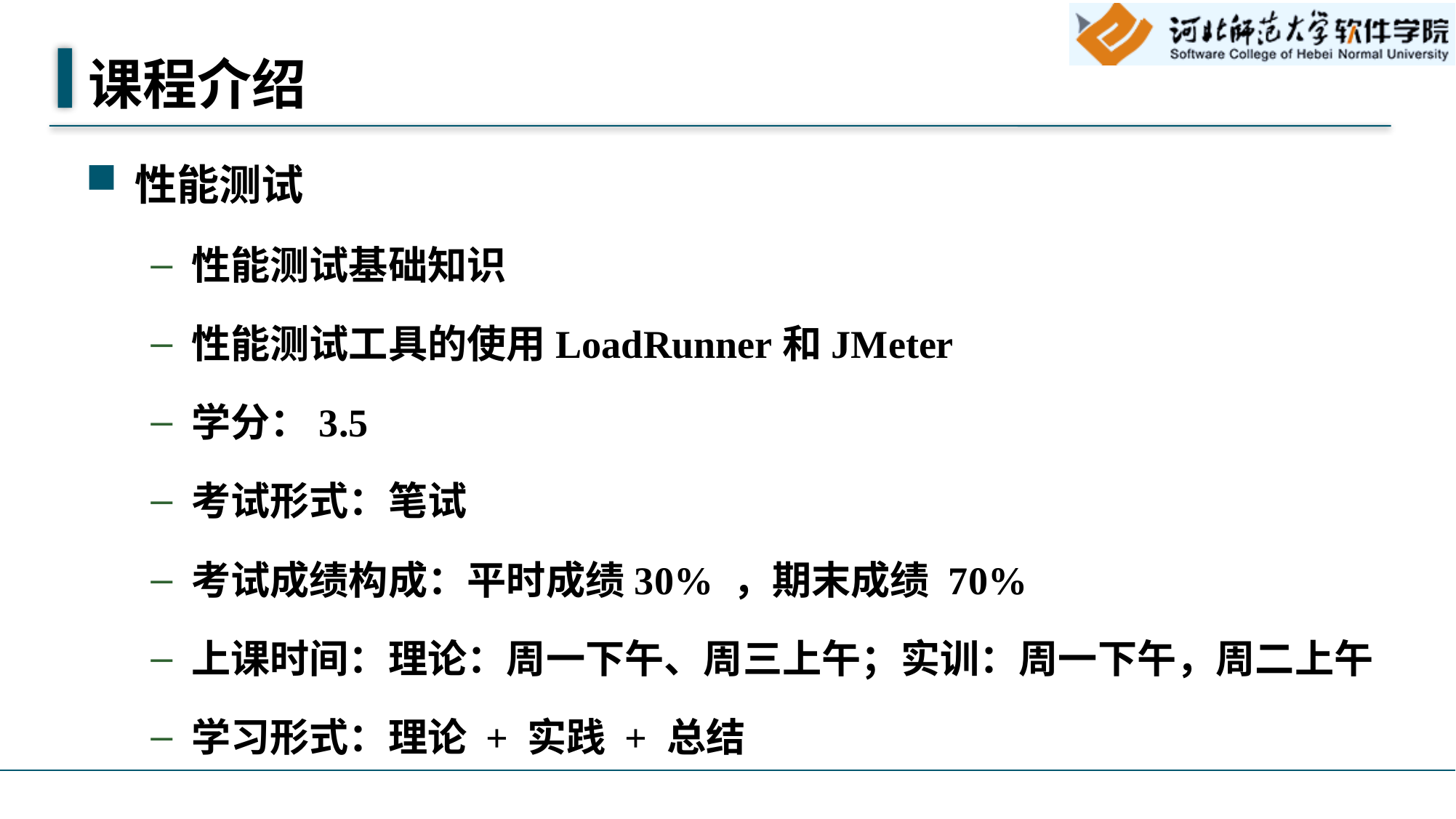

# 课程介绍
性能测试
性能测试基础知识
性能测试工具的使用LoadRunner和JMeter
学分：3.5
考试形式：笔试
考试成绩构成：平时成绩30% ，期末成绩 70%
上课时间：理论：周一下午、周三上午；实训：周一下午，周二上午
学习形式：理论 + 实践 + 总结